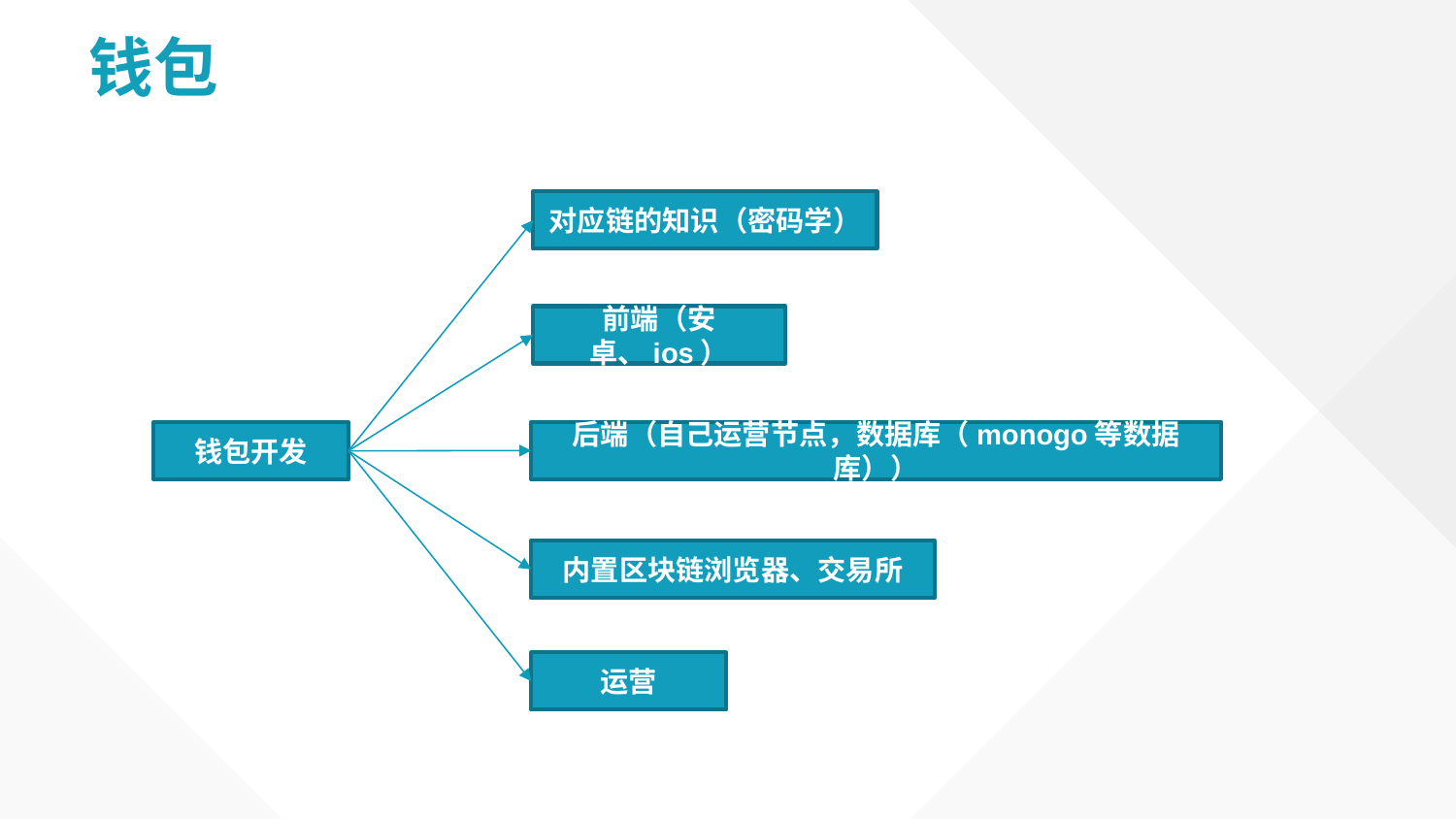

# 钱包
对应链的知识（密码学）
前端（安卓、ios）
后端（自己运营节点，数据库（monogo等数据库））
钱包开发
内置区块链浏览器、交易所
运营